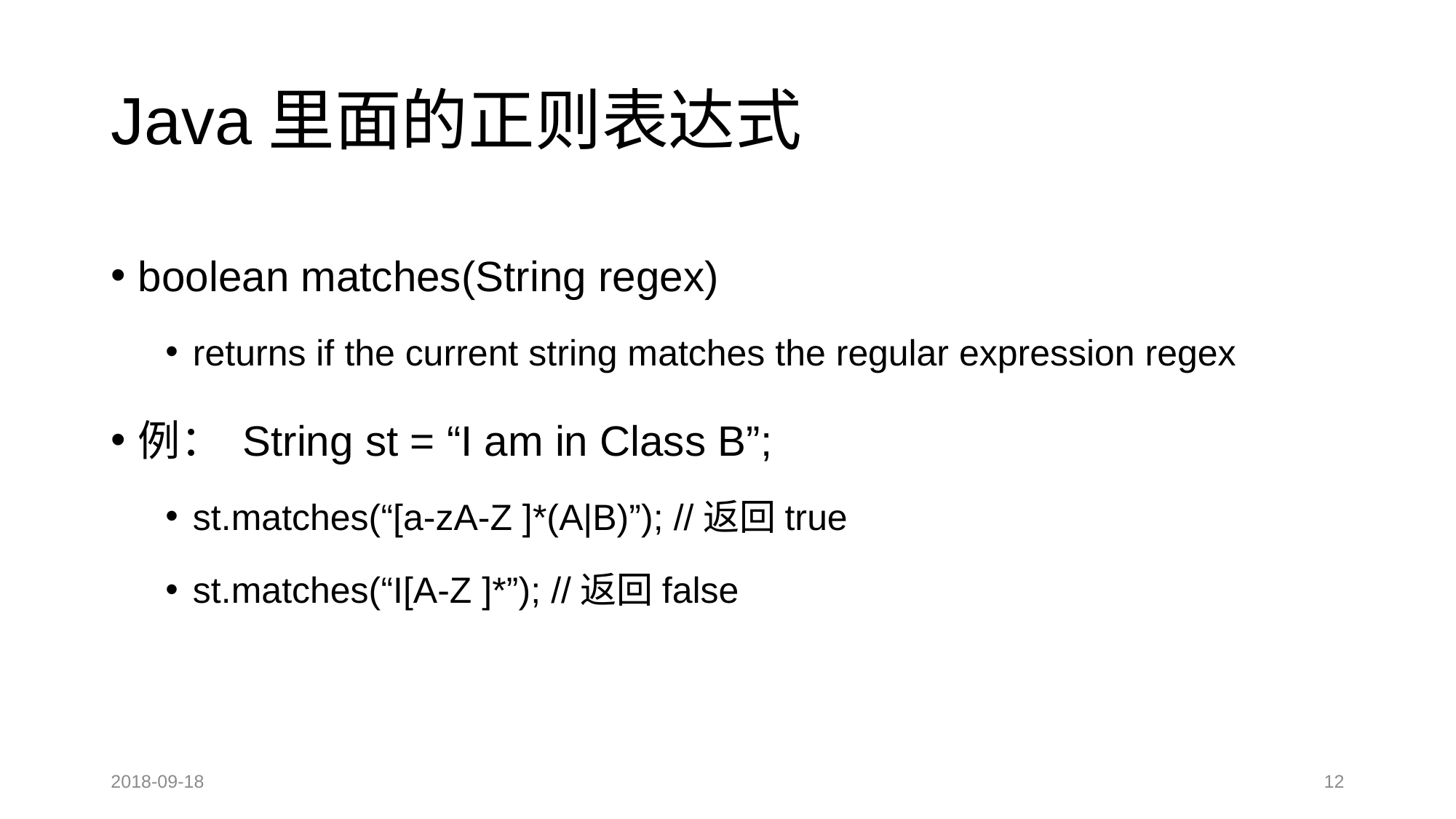

# Java里面的正则表达式
boolean matches(String regex)
returns if the current string matches the regular expression regex
例： String st = “I am in Class B”;
st.matches(“[a-zA-Z ]*(A|B)”); //返回true
st.matches(“I[A-Z ]*”); //返回false
2018-09-18
12